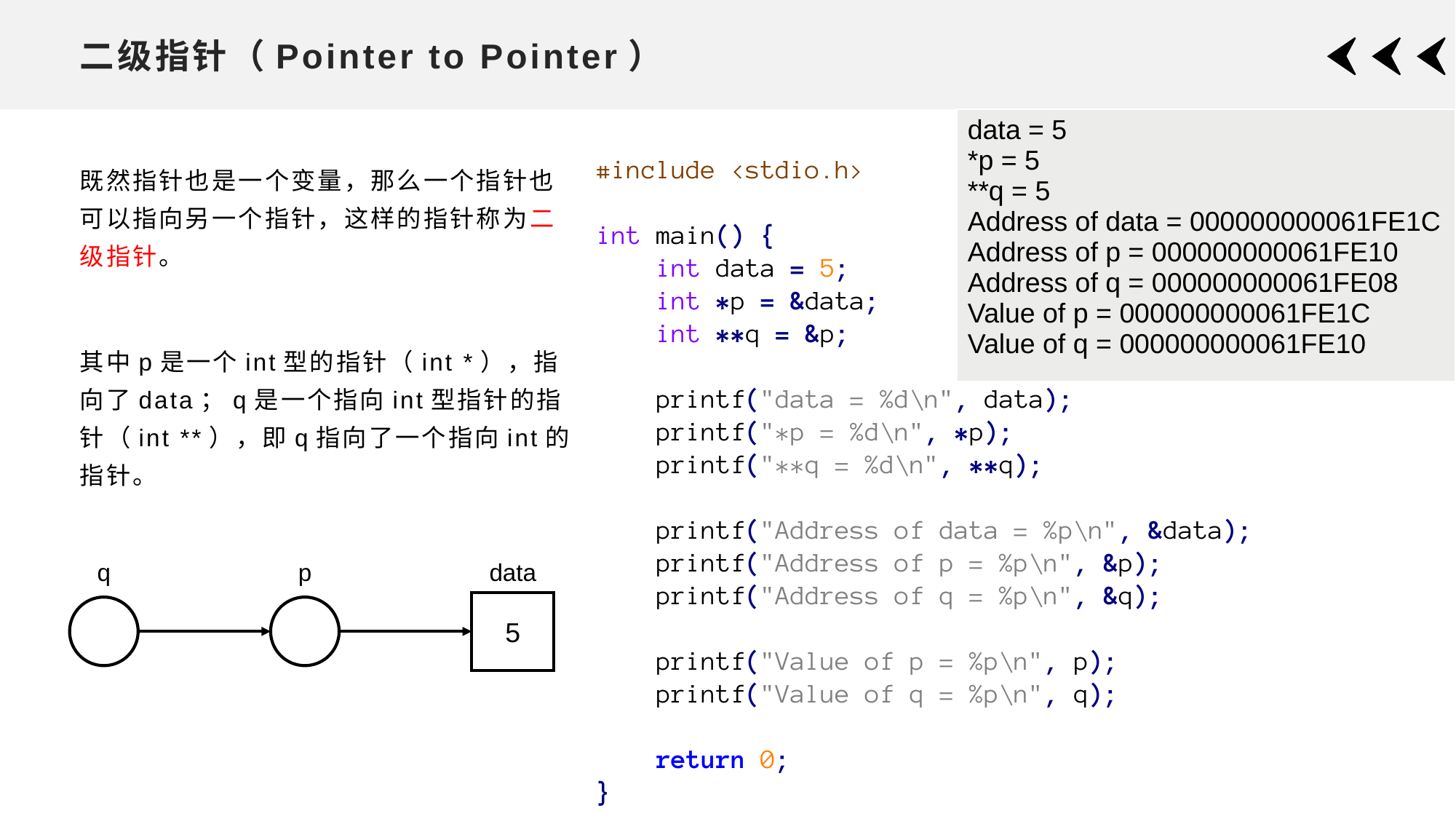

# 二级指针（Pointer to Pointer）
| data = 5 \*p = 5 \*\*q = 5 Address of data = 000000000061FE1C Address of p = 000000000061FE10 Address of q = 000000000061FE08 Value of p = 000000000061FE1C Value of q = 000000000061FE10 |
| --- |
#include <stdio.h>

int main() {
    int data = 5;
    int *p = &data;
    int **q = &p;

    printf("data = %d\n", data);
    printf("*p = %d\n", *p);
    printf("**q = %d\n", **q);

    printf("Address of data = %p\n", &data);
    printf("Address of p = %p\n", &p);
    printf("Address of q = %p\n", &q);

    printf("Value of p = %p\n", p);
    printf("Value of q = %p\n", q);

    return 0;
}
既然指针也是一个变量，那么一个指针也可以指向另一个指针，这样的指针称为二级指针。

其中p是一个int型的指针（int *），指向了data；q是一个指向int型指针的指针（int **），即q指向了一个指向int的指针。
q
p
data
5